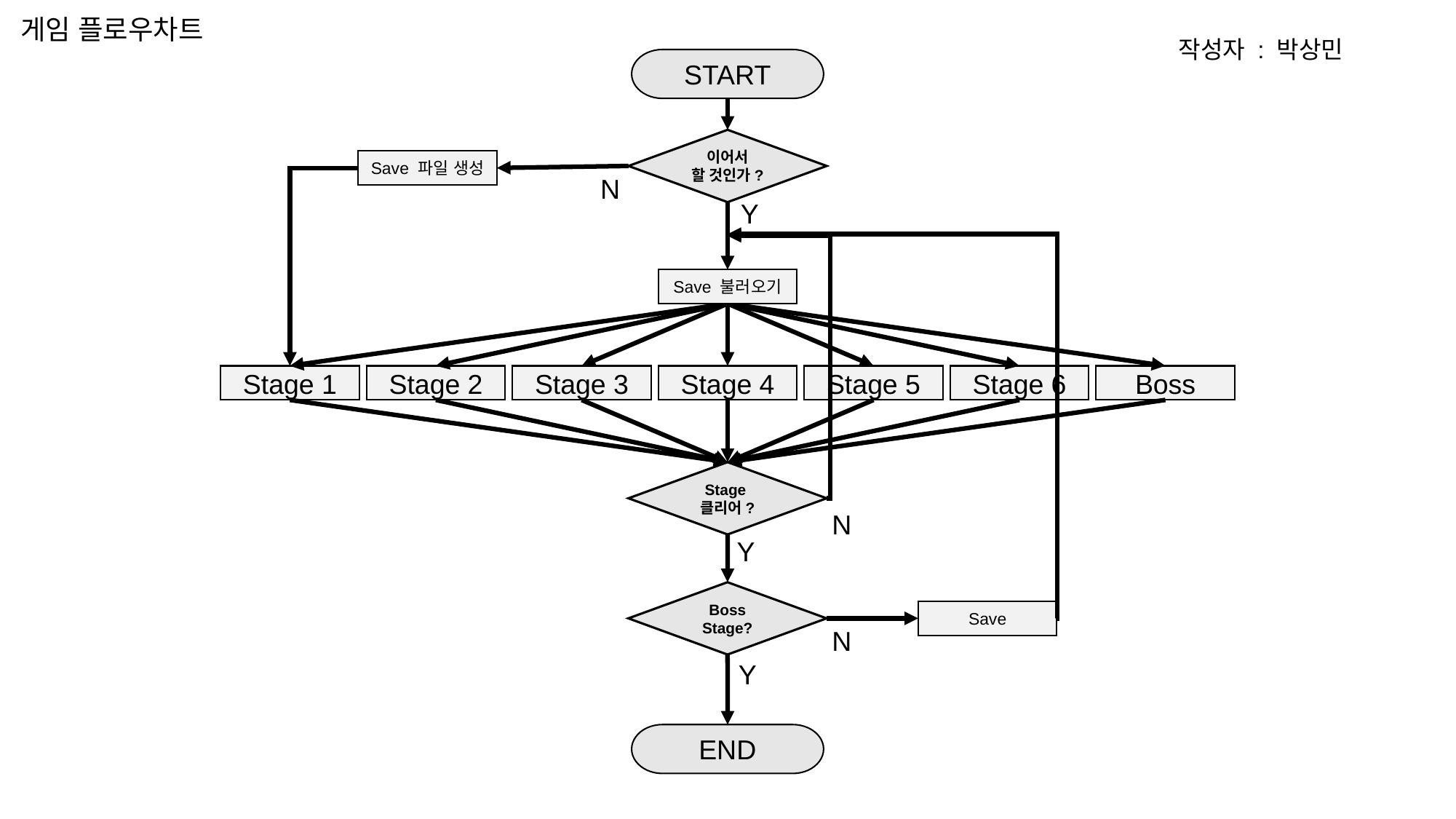

게임 플로우차트
작성자 : 박상민
START
이어서
할 것인가?
Save 파일 생성
N
Y
Save 불러오기
Stage 1
Stage 2
Stage 3
Stage 4
Stage 5
Stage 6
Boss
Stage
클리어?
N
Y
Boss Stage?
Save
N
Y
END